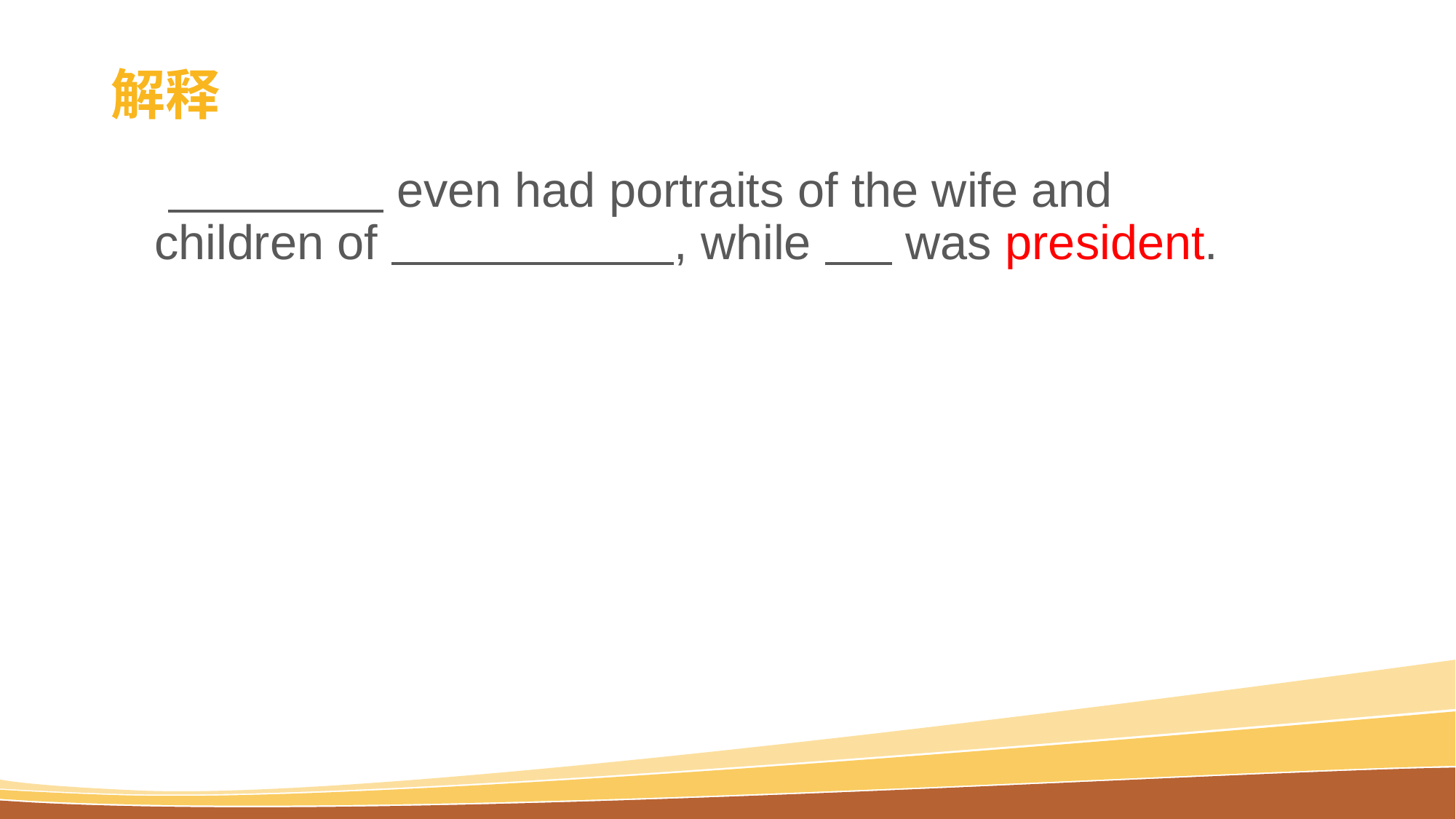

# 解释
                  even had portraits of the wife and children of                      , while       was president.